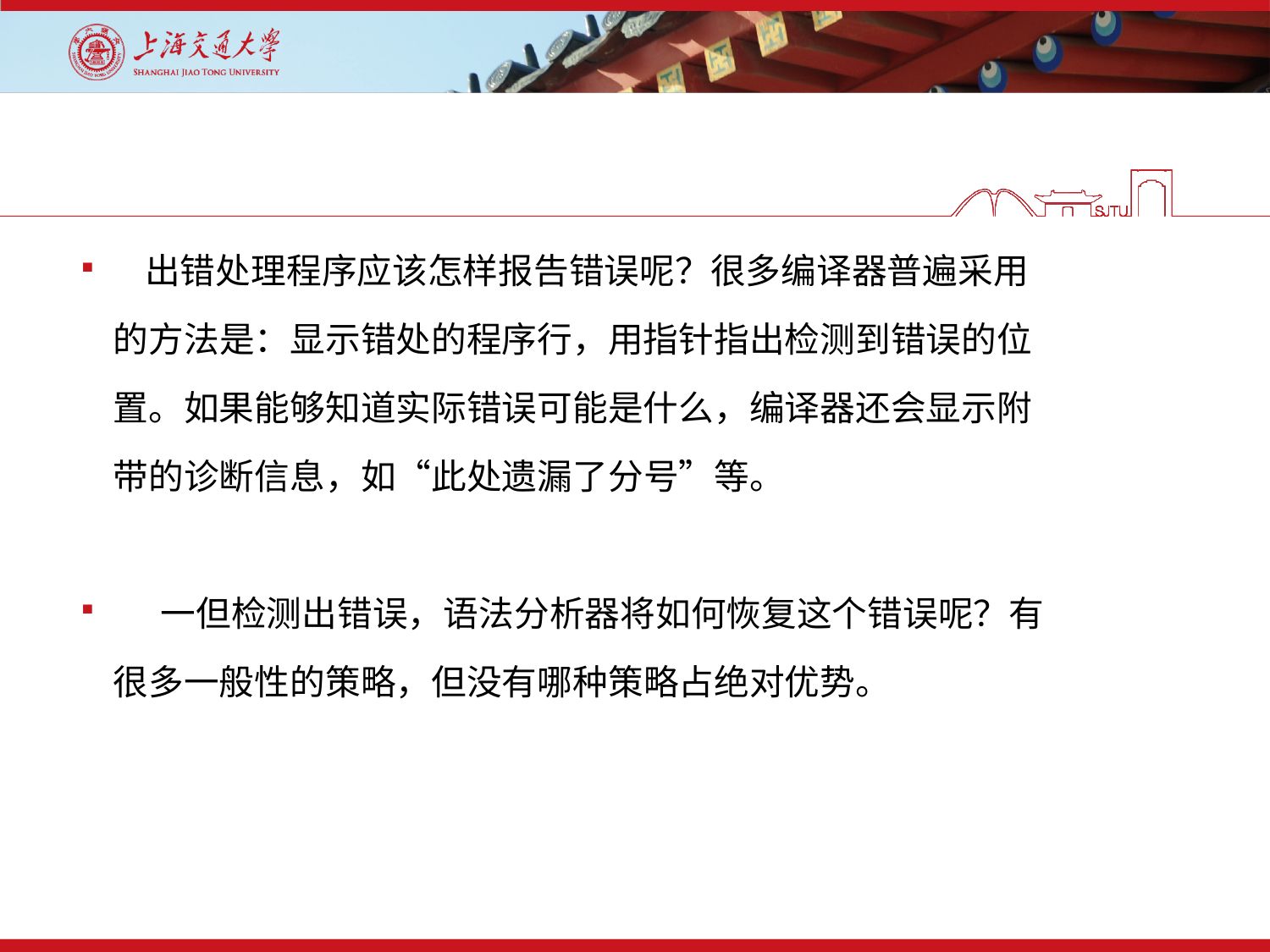

#
   出错处理程序应该怎样报告错误呢？很多编译器普遍采用
   的方法是：显示错处的程序行，用指针指出检测到错误的位
   置。如果能够知道实际错误可能是什么，编译器还会显示附
   带的诊断信息，如“此处遗漏了分号”等。

     一但检测出错误，语法分析器将如何恢复这个错误呢？有
   很多一般性的策略，但没有哪种策略占绝对优势。